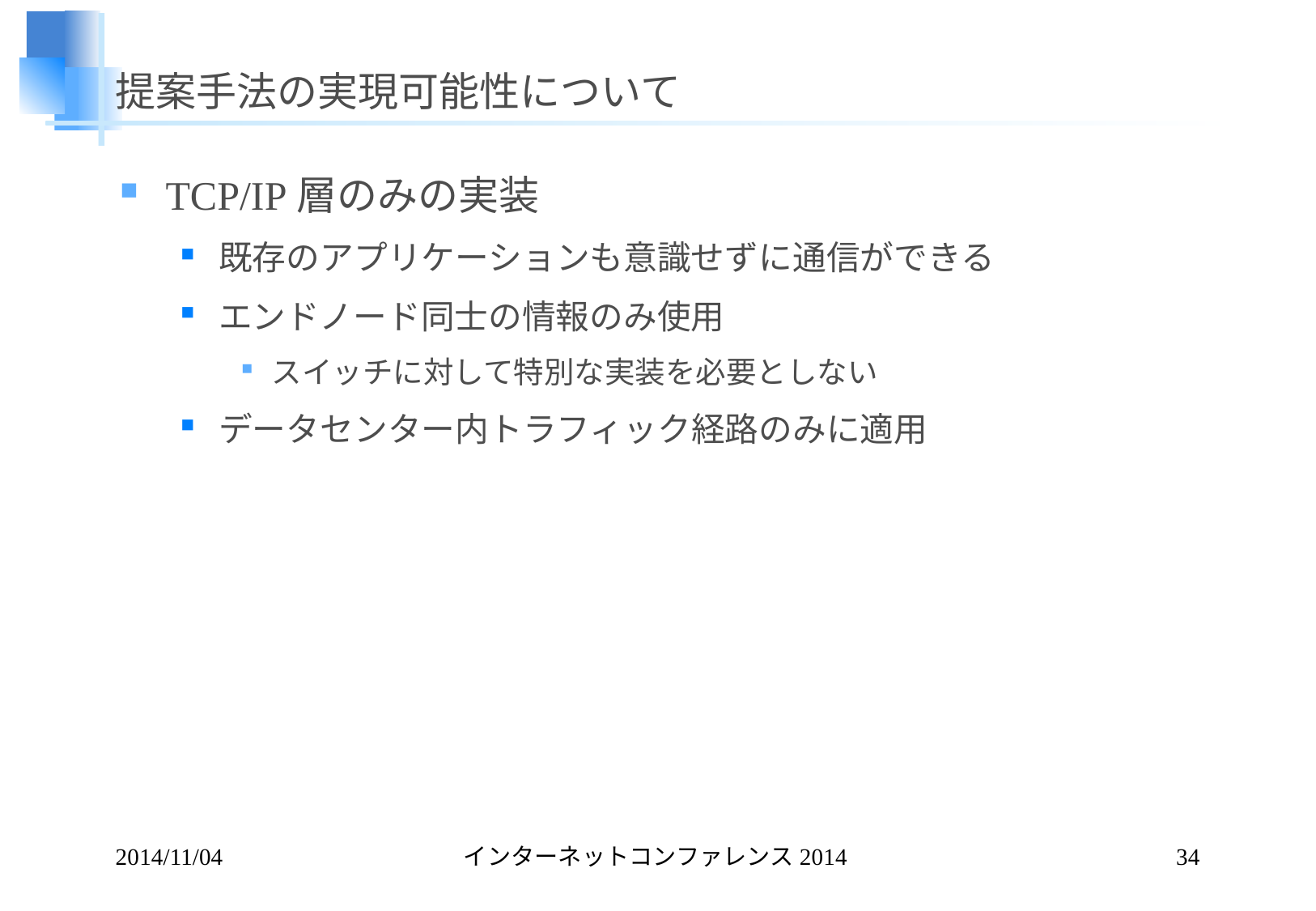

# 提案手法の実現可能性について
TCP/IP層のみの実装
既存のアプリケーションも意識せずに通信ができる
エンドノード同士の情報のみ使用
スイッチに対して特別な実装を必要としない
データセンター内トラフィック経路のみに適用
2014/11/04
インターネットコンファレンス2014
34